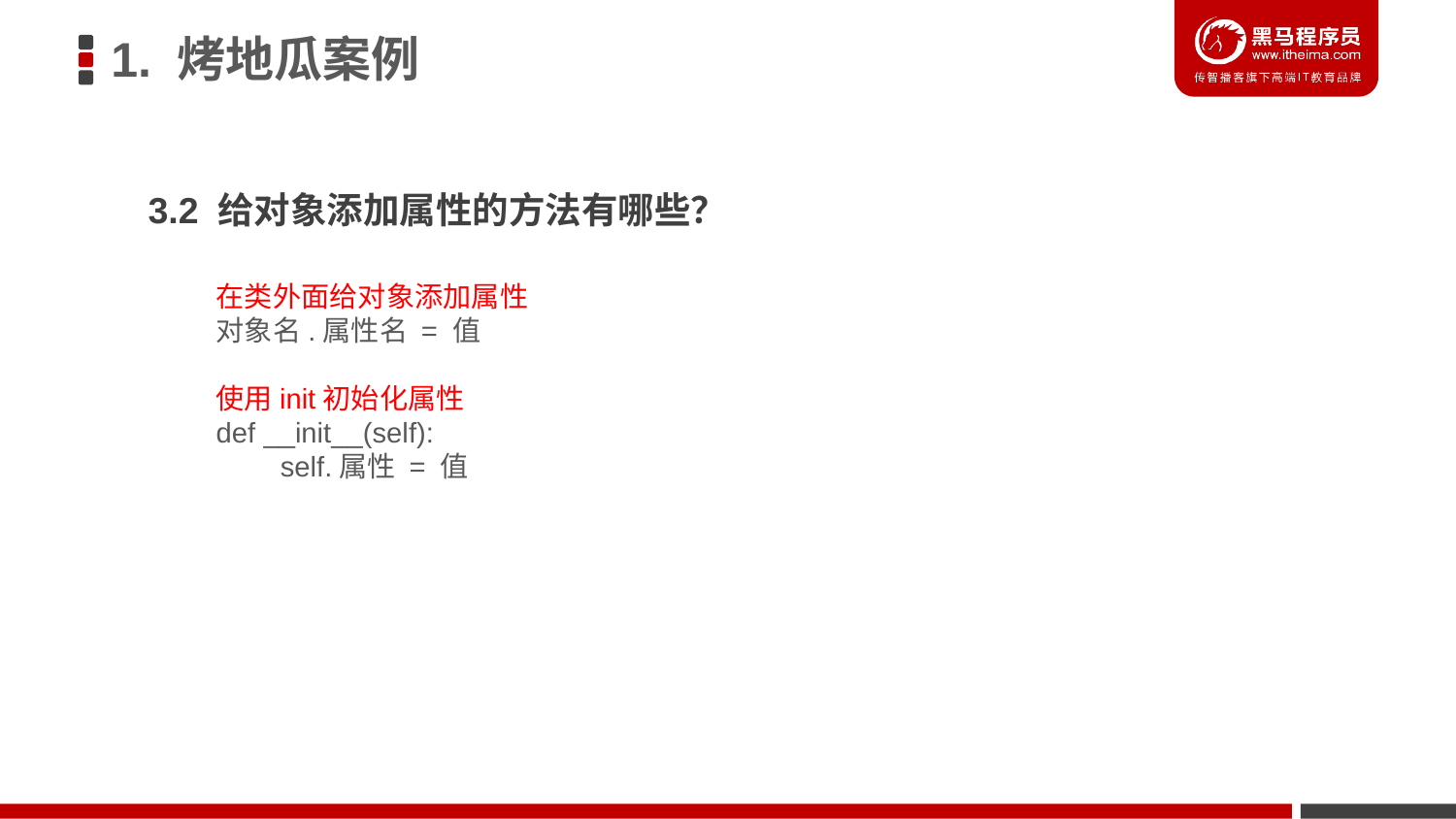

1. 烤地瓜案例
3.2 给对象添加属性的方法有哪些？
在类外面给对象添加属性
对象名.属性名 = 值

使用init初始化属性
def __init__(self):
        self.属性 = 值